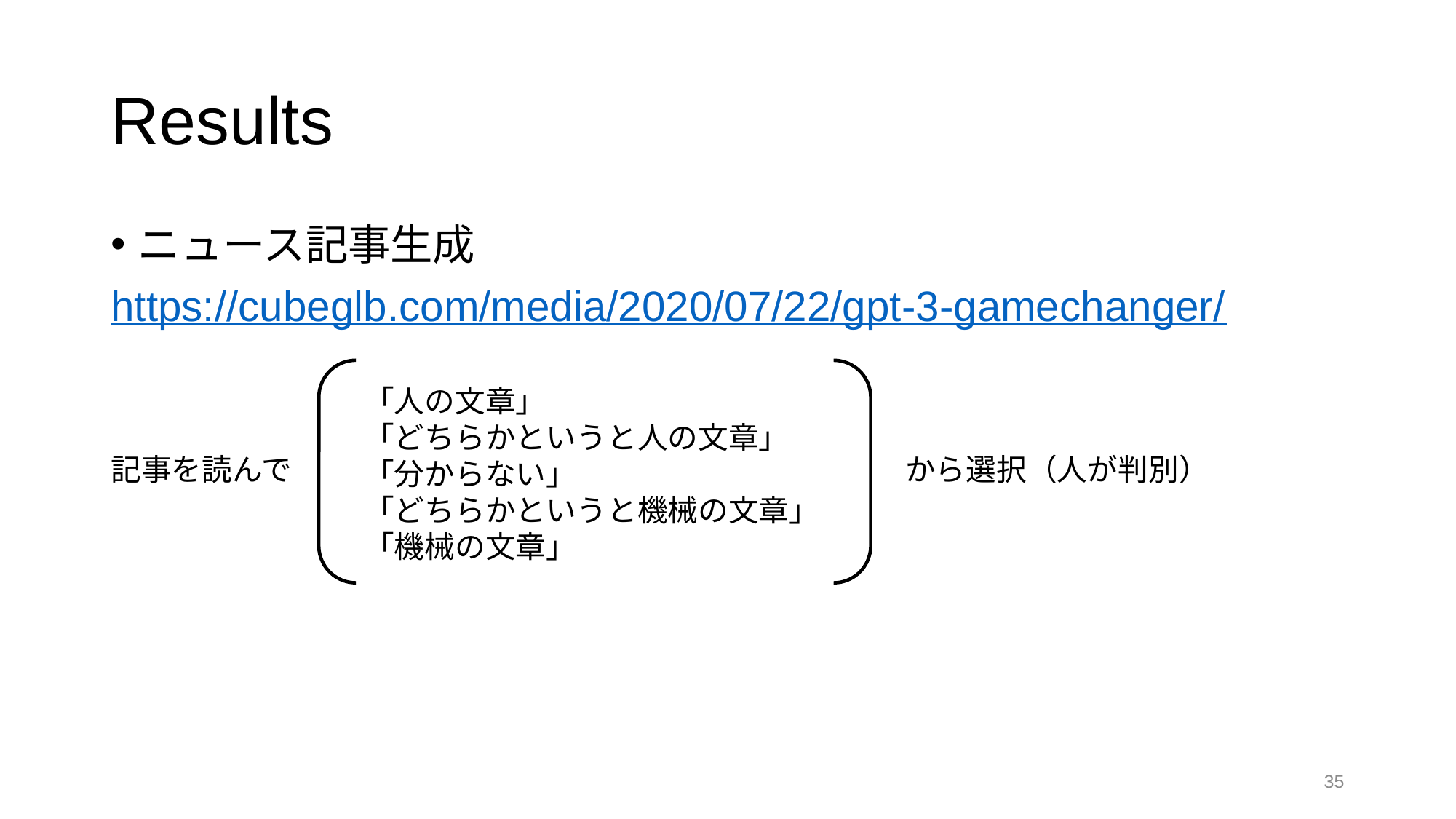

# Results
ニュース記事生成
https://cubeglb.com/media/2020/07/22/gpt-3-gamechanger/

記事を読んで						　から選択（人が判別）

「人の文章」
「どちらかというと人の文章」
「分からない」
「どちらかというと機械の文章」
「機械の文章」

35